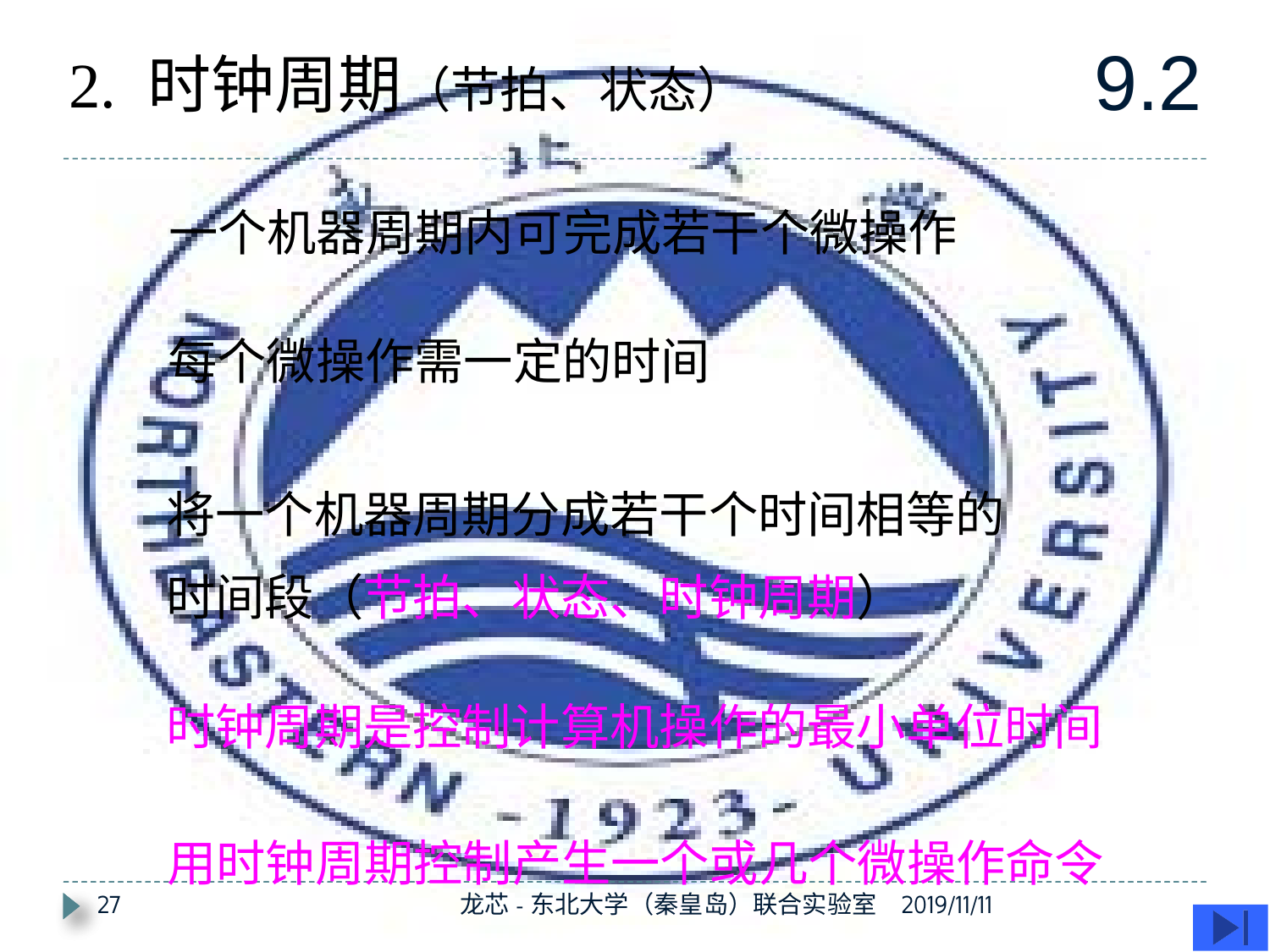

9.2
2. 时钟周期（节拍、状态）
一个机器周期内可完成若干个微操作
每个微操作需一定的时间
将一个机器周期分成若干个时间相等的
时间段（节拍、状态、时钟周期）
时钟周期是控制计算机操作的最小单位时间
用时钟周期控制产生一个或几个微操作命令
27
龙芯-东北大学（秦皇岛）联合实验室
2019/11/11